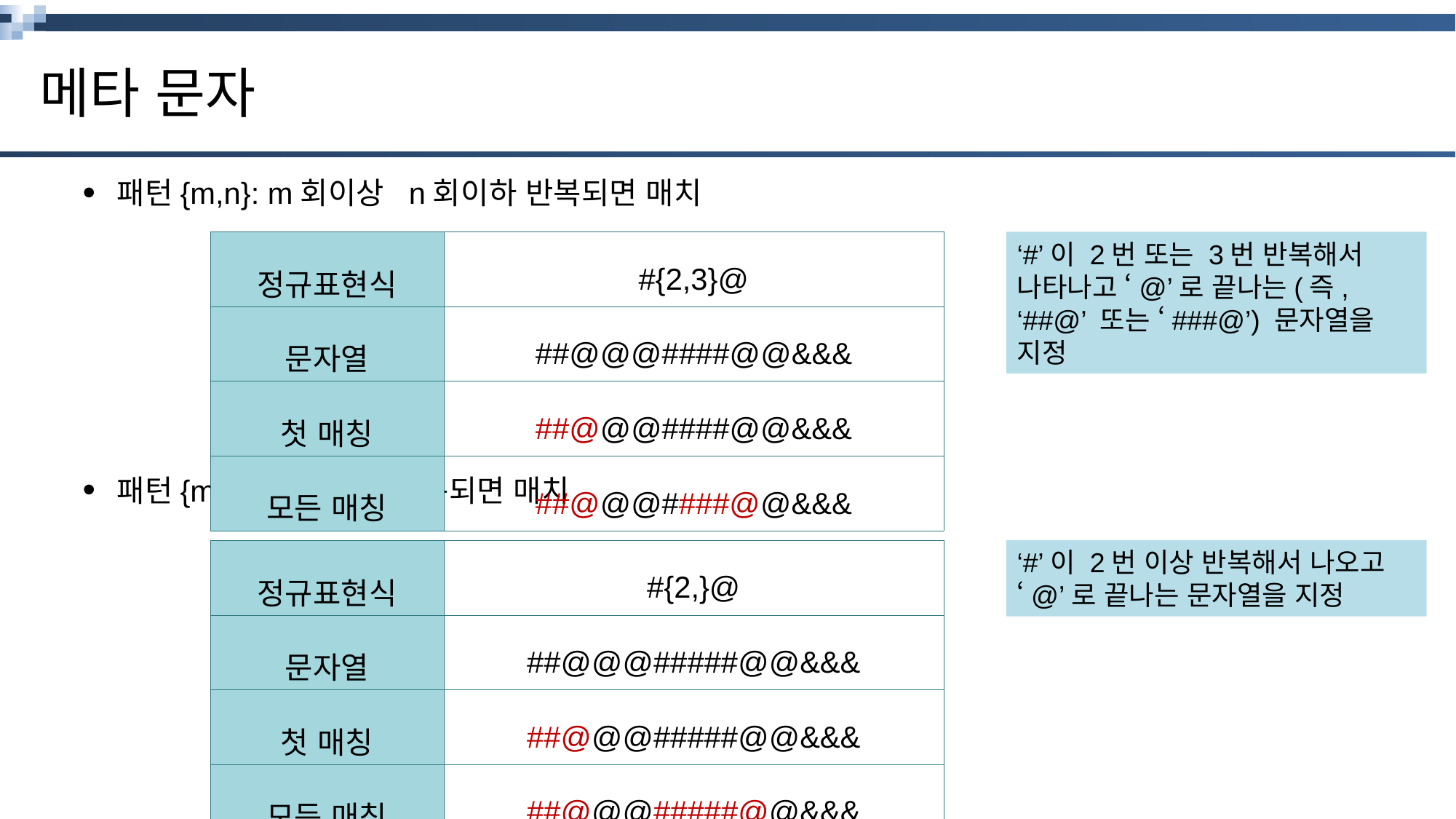

# 메타 문자
패턴{m,n}: m회이상  n회이하 반복되면 매치

패턴{m, }: m회 이상 반복되면 매치
| 정규표현식 | #{2,3}@ |
| --- | --- |
| 문자열 | ##@@@####@@&&& |
| 첫 매칭 | ##@@@####@@&&& |
| 모든 매칭 | ##@@@####@@&&& |
‘#’이 2번 또는 3번 반복해서 나타나고 ‘@’로 끝나는(즉, ‘##@’ 또는 ‘###@’) 문자열을 지정
‘#’이 2번 이상 반복해서 나오고 ‘@’로 끝나는 문자열을 지정
| 정규표현식 | #{2,}@ |
| --- | --- |
| 문자열 | ##@@@#####@@&&& |
| 첫 매칭 | ##@@@#####@@&&& |
| 모든 매칭 | ##@@@#####@@&&& |